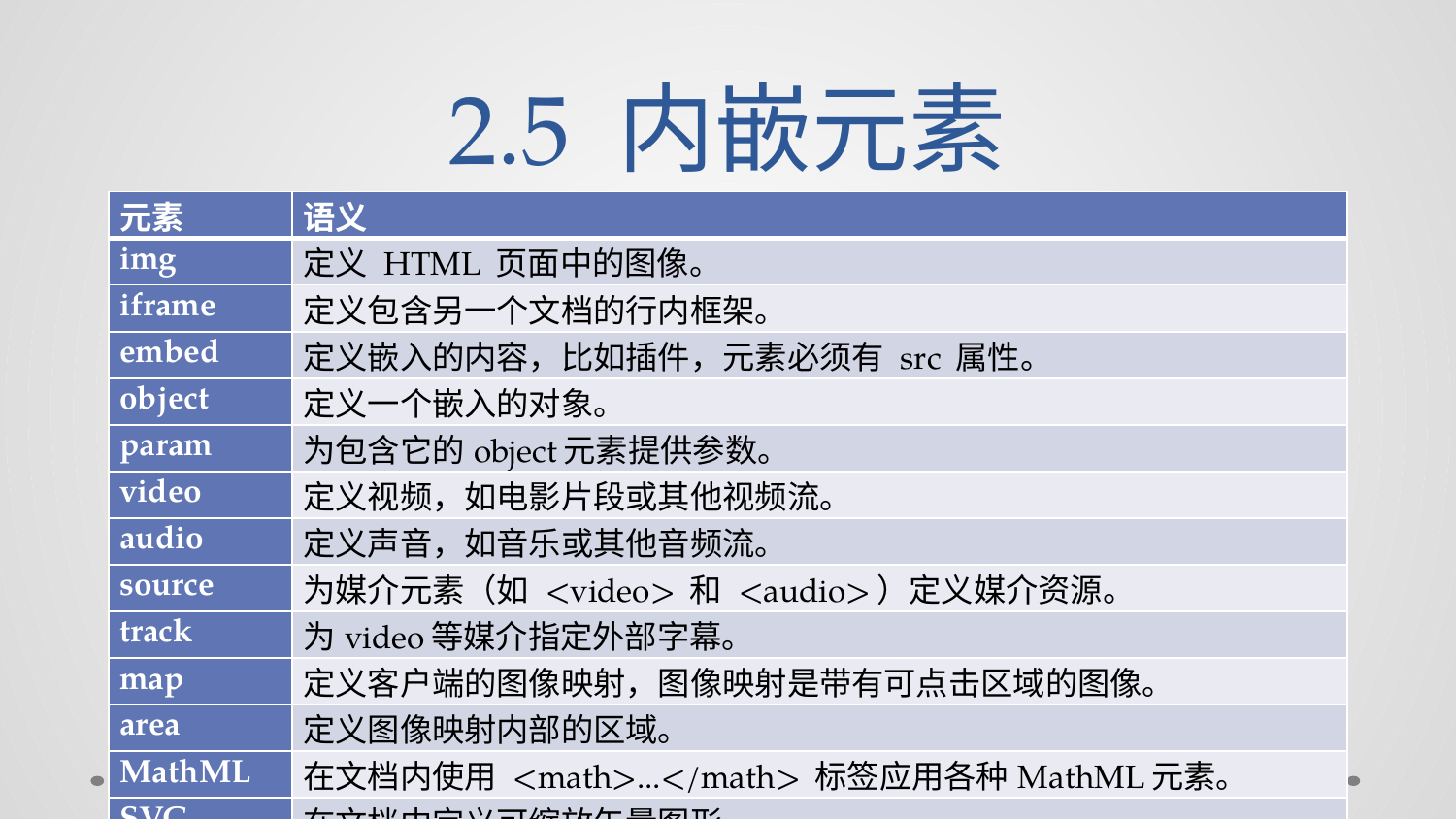

# 2.5 内嵌元素
| 元素 | 语义 |
| --- | --- |
| img | 定义 HTML 页面中的图像。 |
| iframe | 定义包含另一个文档的行内框架。 |
| embed | 定义嵌入的内容，比如插件，元素必须有 src 属性。 |
| object | 定义一个嵌入的对象。 |
| param | 为包含它的object元素提供参数。 |
| video | 定义视频，如电影片段或其他视频流。 |
| audio | 定义声音，如音乐或其他音频流。 |
| source | 为媒介元素（如 <video> 和 <audio>）定义媒介资源。 |
| track | 为video等媒介指定外部字幕。 |
| map | 定义客户端的图像映射，图像映射是带有可点击区域的图像。 |
| area | 定义图像映射内部的区域。 |
| MathML | 在文档内使用 <math>...</math> 标签应用各种MathML元素。 |
| SVG | 在文档中定义可缩放矢量图形。 |